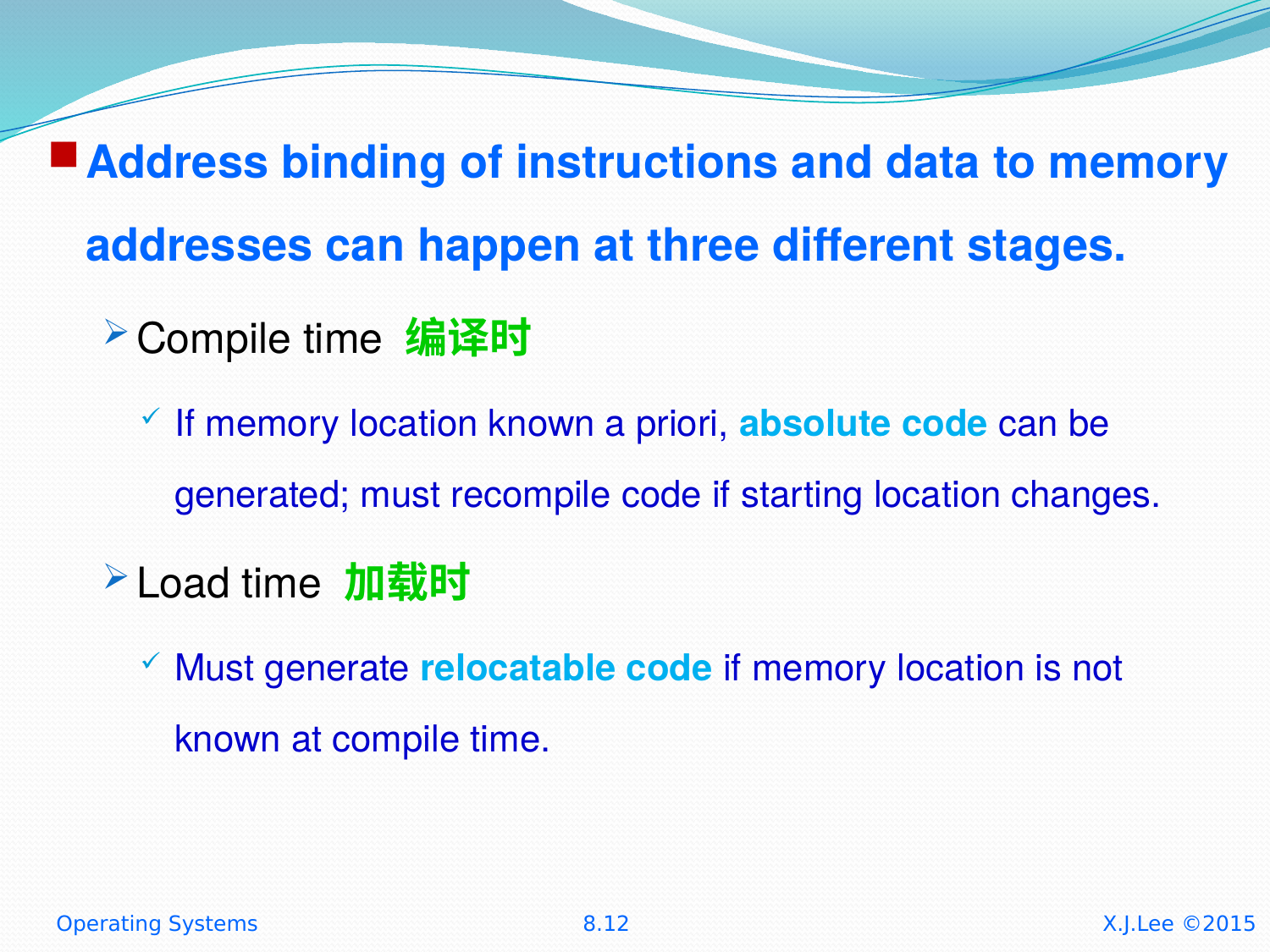

Address binding of instructions and data to memory addresses can happen at three different stages.
Compile time 编译时
If memory location known a priori, absolute code can be generated; must recompile code if starting location changes.
Load time 加载时
Must generate relocatable code if memory location is not known at compile time.
Operating Systems
8.12
X.J.Lee ©2015